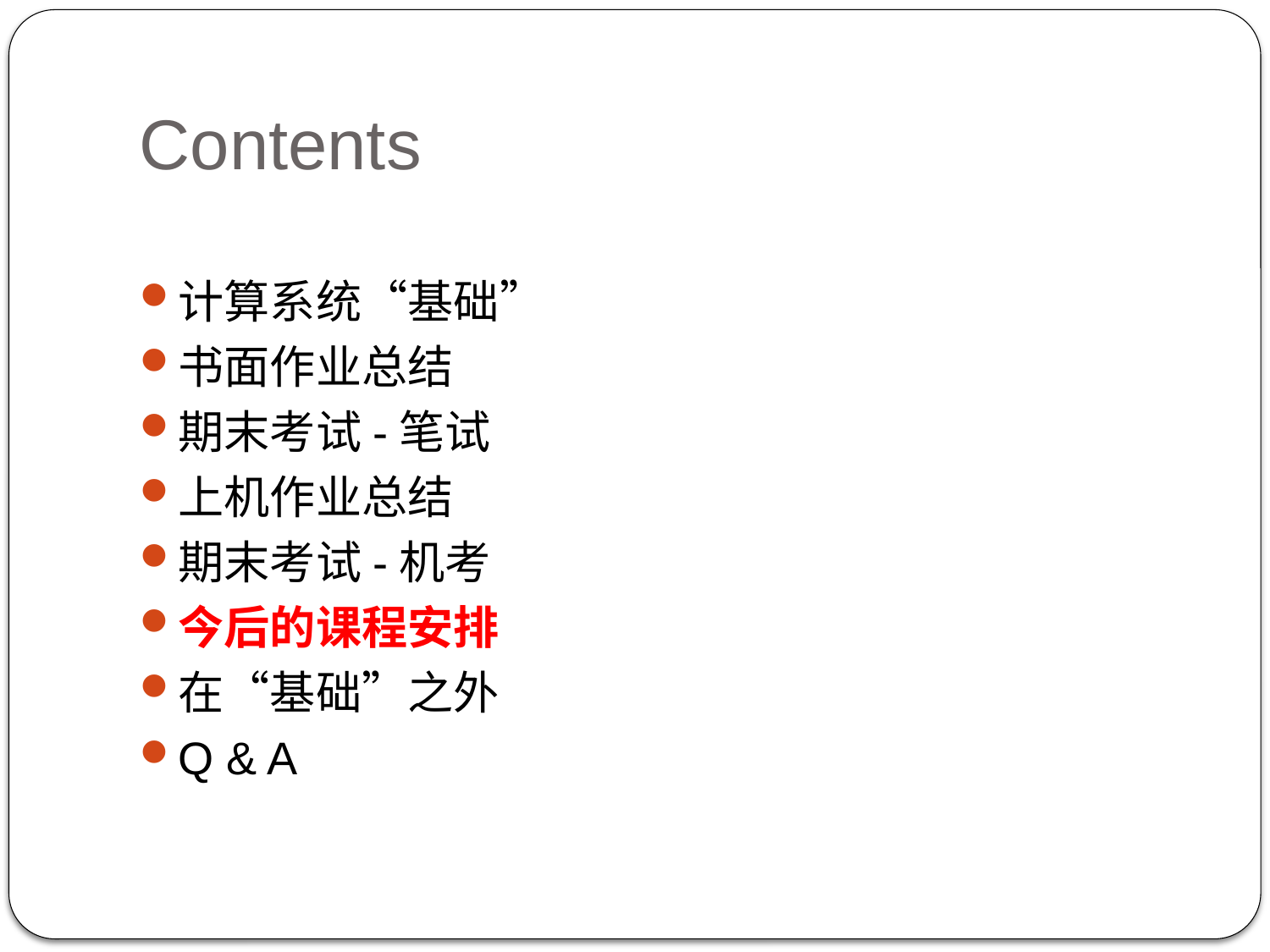

# Contents

计算系统“基础”
书面作业总结
期末考试-笔试
上机作业总结
期末考试-机考
今后的课程安排
在“基础”之外
Q & A